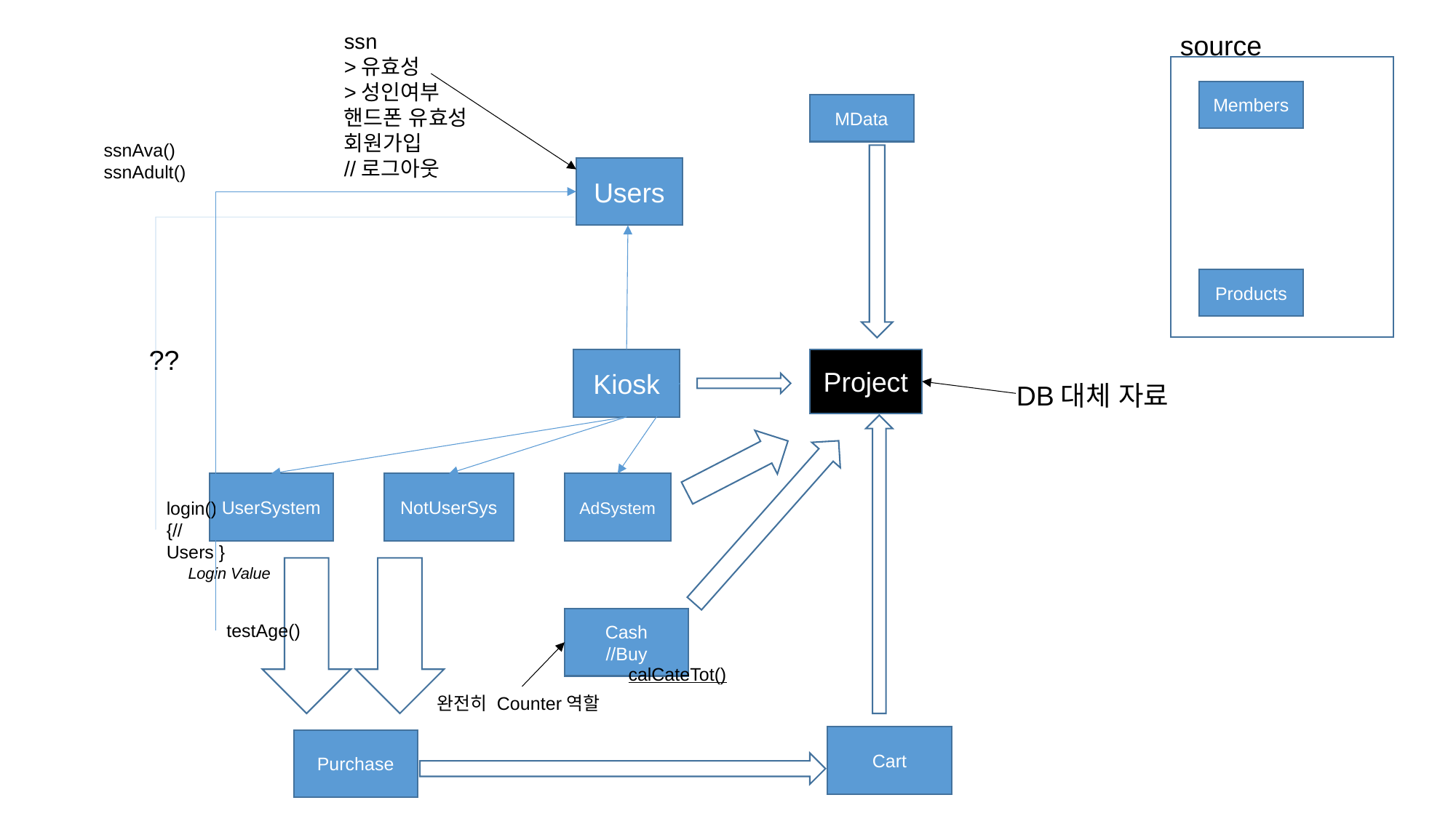

ssn
>유효성
>성인여부
핸드폰 유효성
회원가입
//로그아웃
source

Members
MData
ssnAva()
ssnAdult()

Users
Products
??
Kiosk
Project

DB대체 자료

AdSystem
UserSystem
NotUserSys
login()
{//Users }

Login Value

Cash
//Buy
testAge()
calCateTot()
완전히 Counter역할
Cart
Purchase